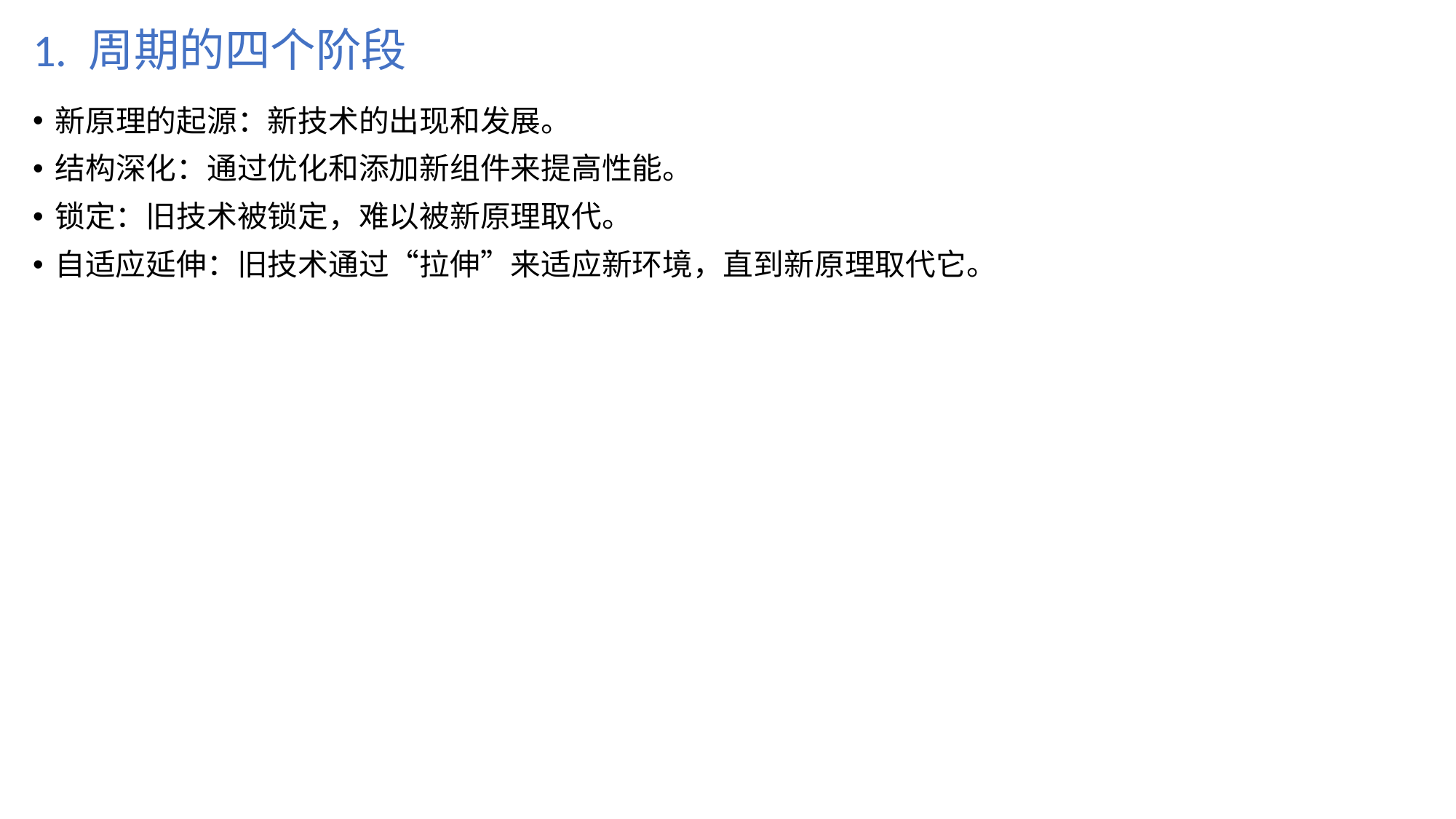

# 1. 周期的四个阶段
新原理的起源：新技术的出现和发展。
结构深化：通过优化和添加新组件来提高性能。
锁定：旧技术被锁定，难以被新原理取代。
自适应延伸：旧技术通过“拉伸”来适应新环境，直到新原理取代它。